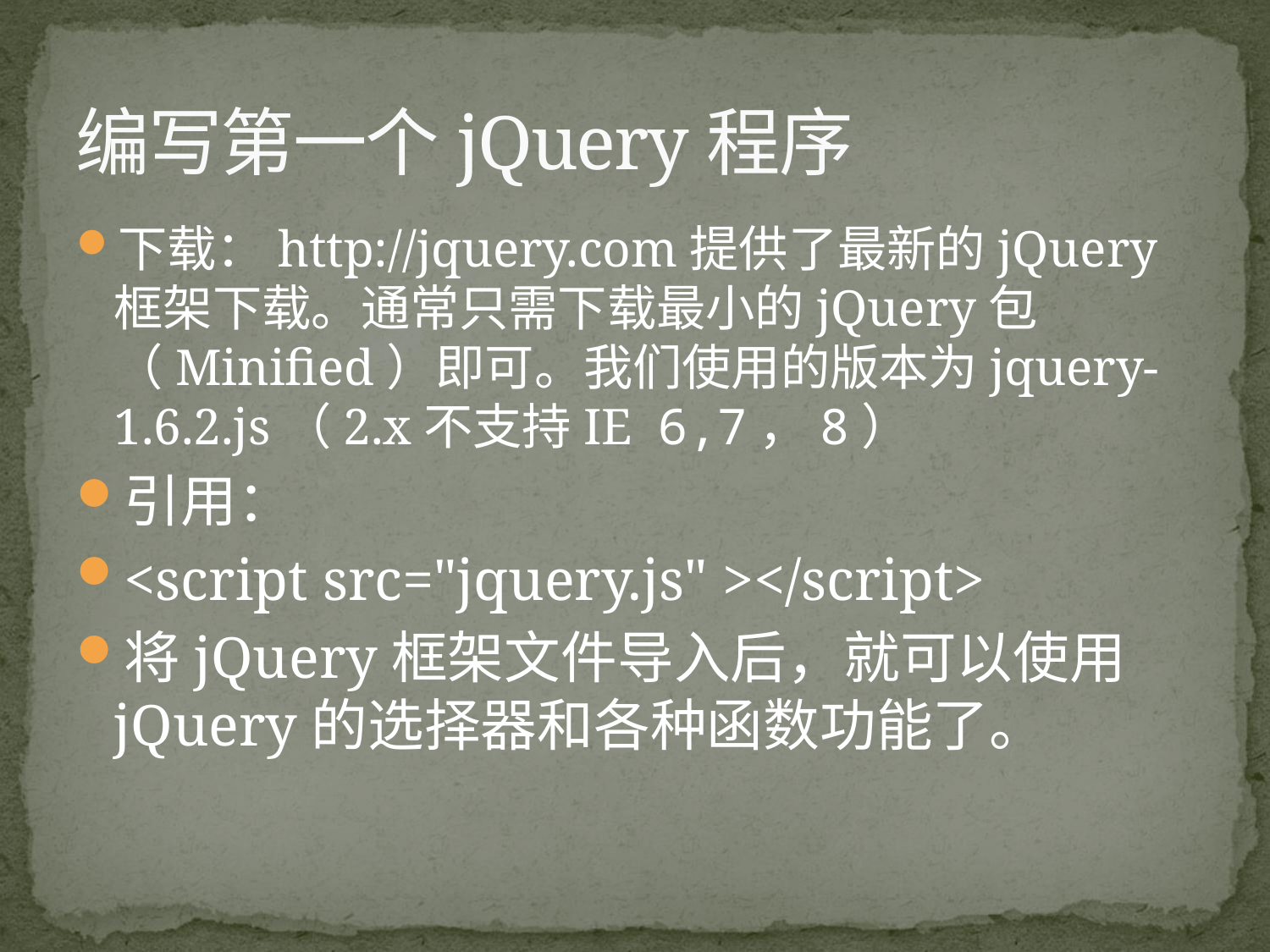

# 编写第一个jQuery程序
下载：http://jquery.com提供了最新的jQuery框架下载。通常只需下载最小的jQuery包（Minified）即可。我们使用的版本为jquery-1.6.2.js（2.x不支持IE  6,7，8）
引用：
<script src="jquery.js" ></script>
将jQuery框架文件导入后，就可以使用jQuery的选择器和各种函数功能了。